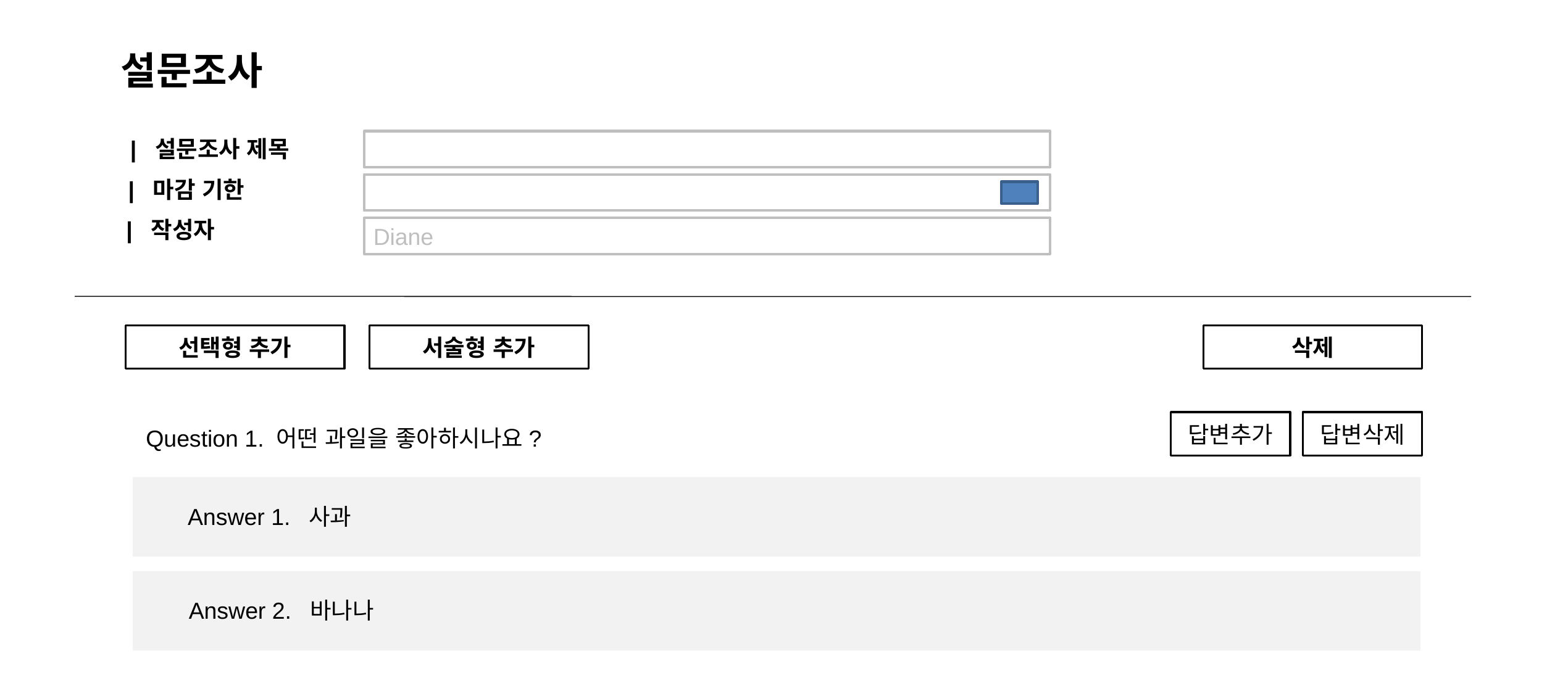

# 설문조사
|  설문조사 제목

|  마감 기한

|  작성자
Diane
선택형 추가
서술형 추가
삭제
답변추가
답변삭제
Question 1. 어떤 과일을 좋아하시나요?

Answer 1.  사과

Answer 2.  바나나